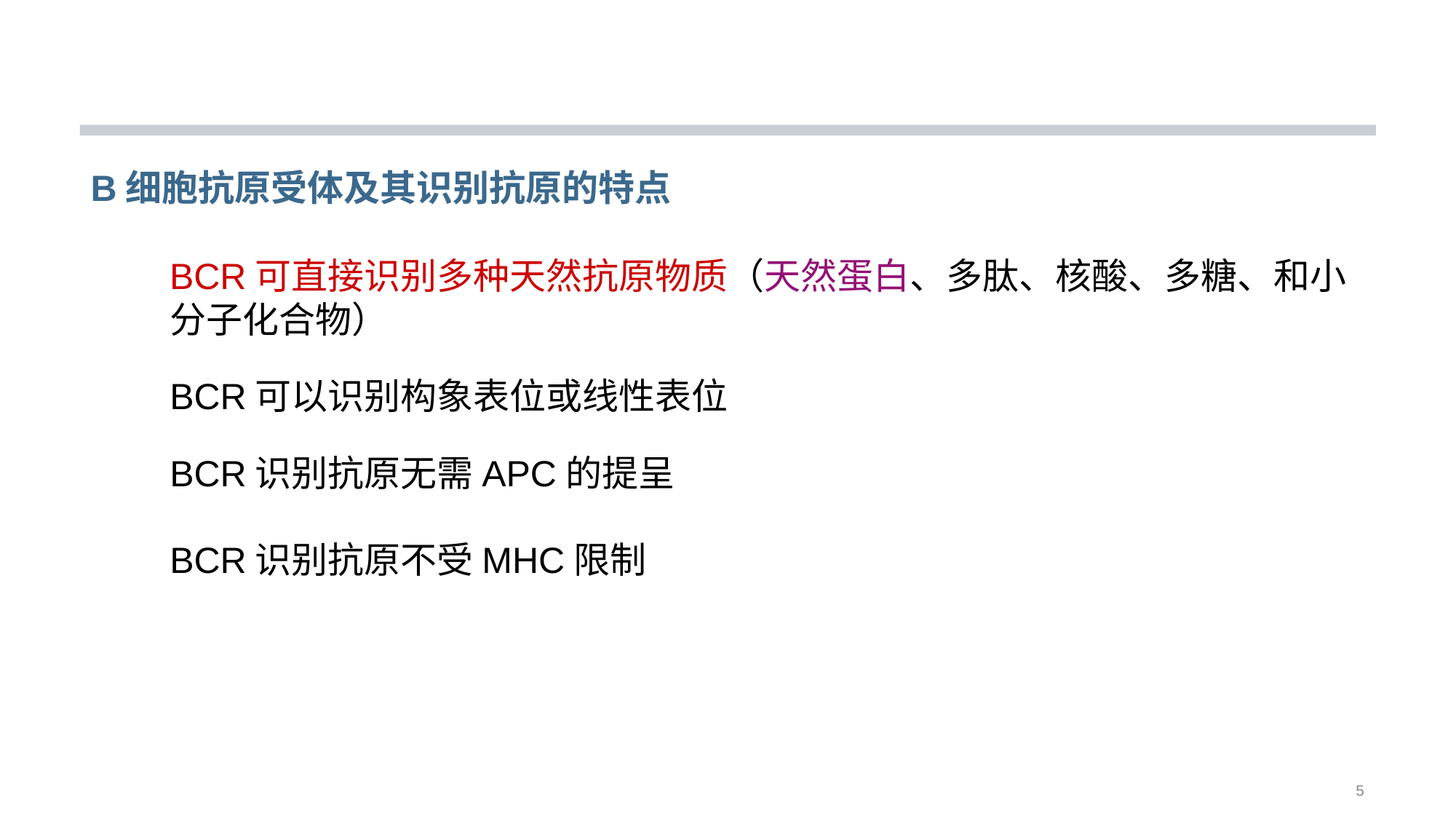

#
B细胞抗原受体及其识别抗原的特点
BCR可直接识别多种天然抗原物质（天然蛋白、多肽、核酸、多糖、和小分子化合物）
BCR可以识别构象表位或线性表位
BCR识别抗原无需APC的提呈
BCR识别抗原不受MHC限制
5